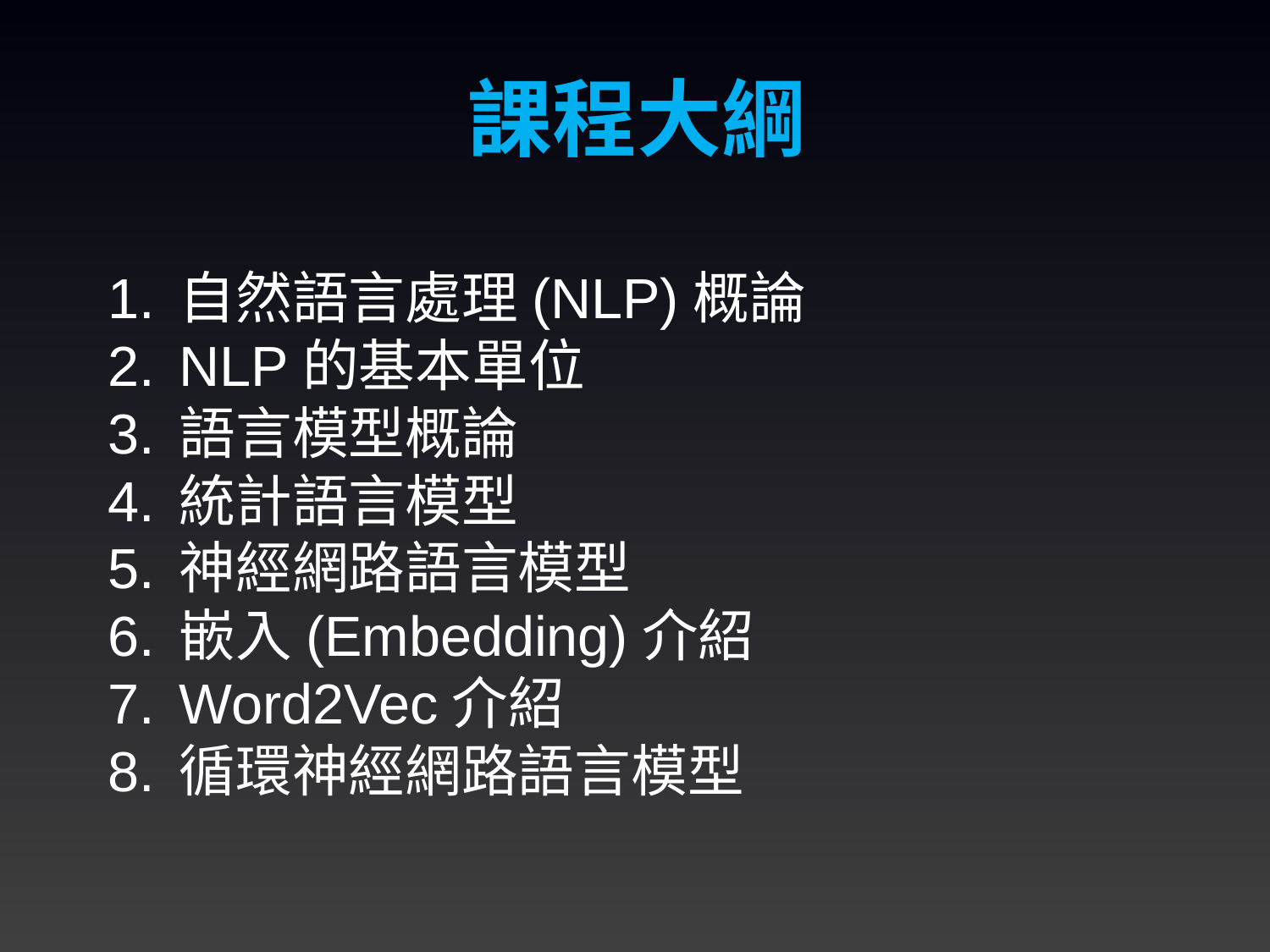

課程大綱
自然語言處理(NLP)概論
NLP的基本單位
語言模型概論
統計語言模型
神經網路語言模型
嵌入(Embedding)介紹
Word2Vec介紹
循環神經網路語言模型